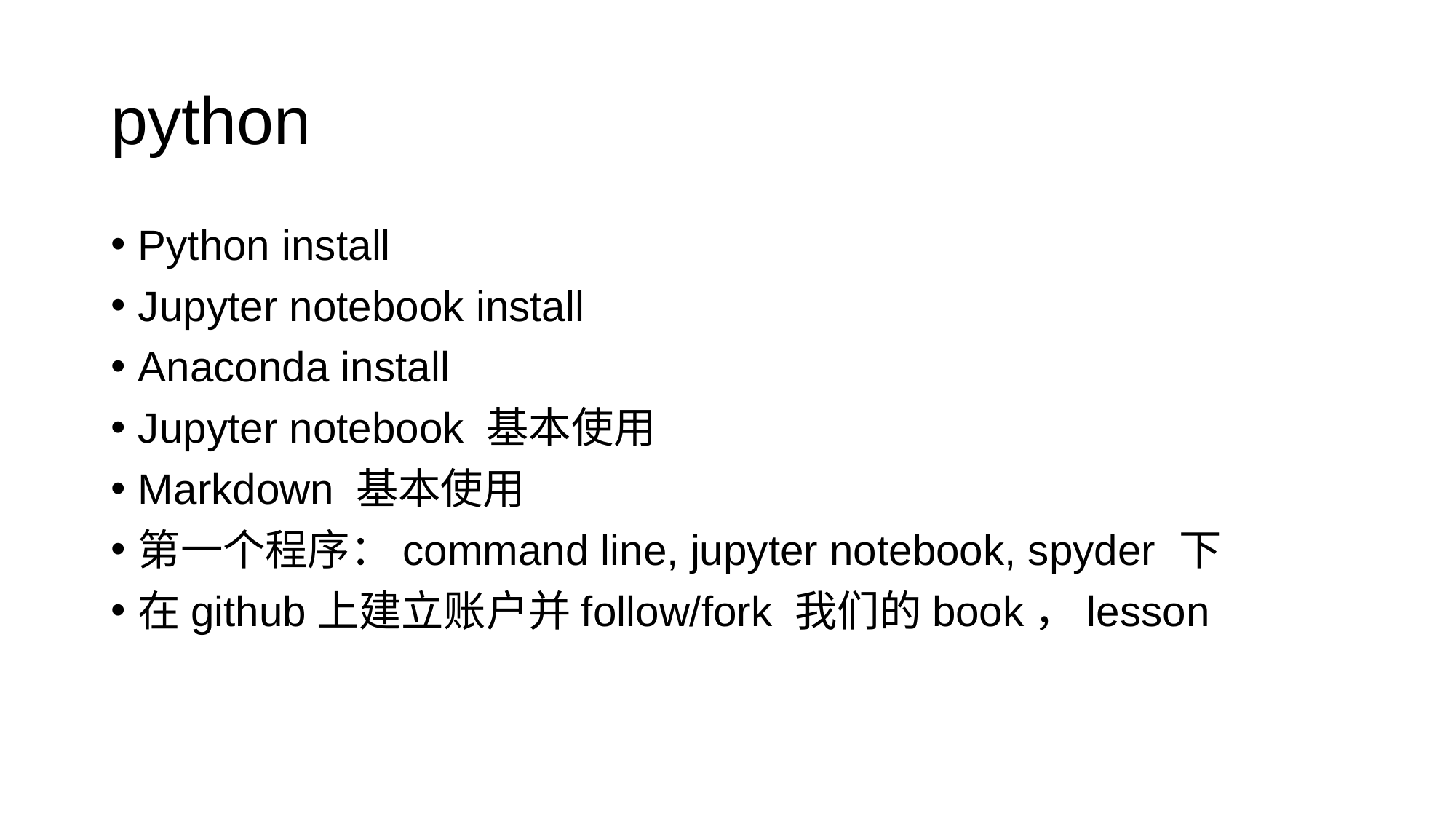

# python
Python install
Jupyter notebook install
Anaconda install
Jupyter notebook 基本使用
Markdown 基本使用
第一个程序：command line, jupyter notebook, spyder 下
在github上建立账户并follow/fork 我们的book，lesson